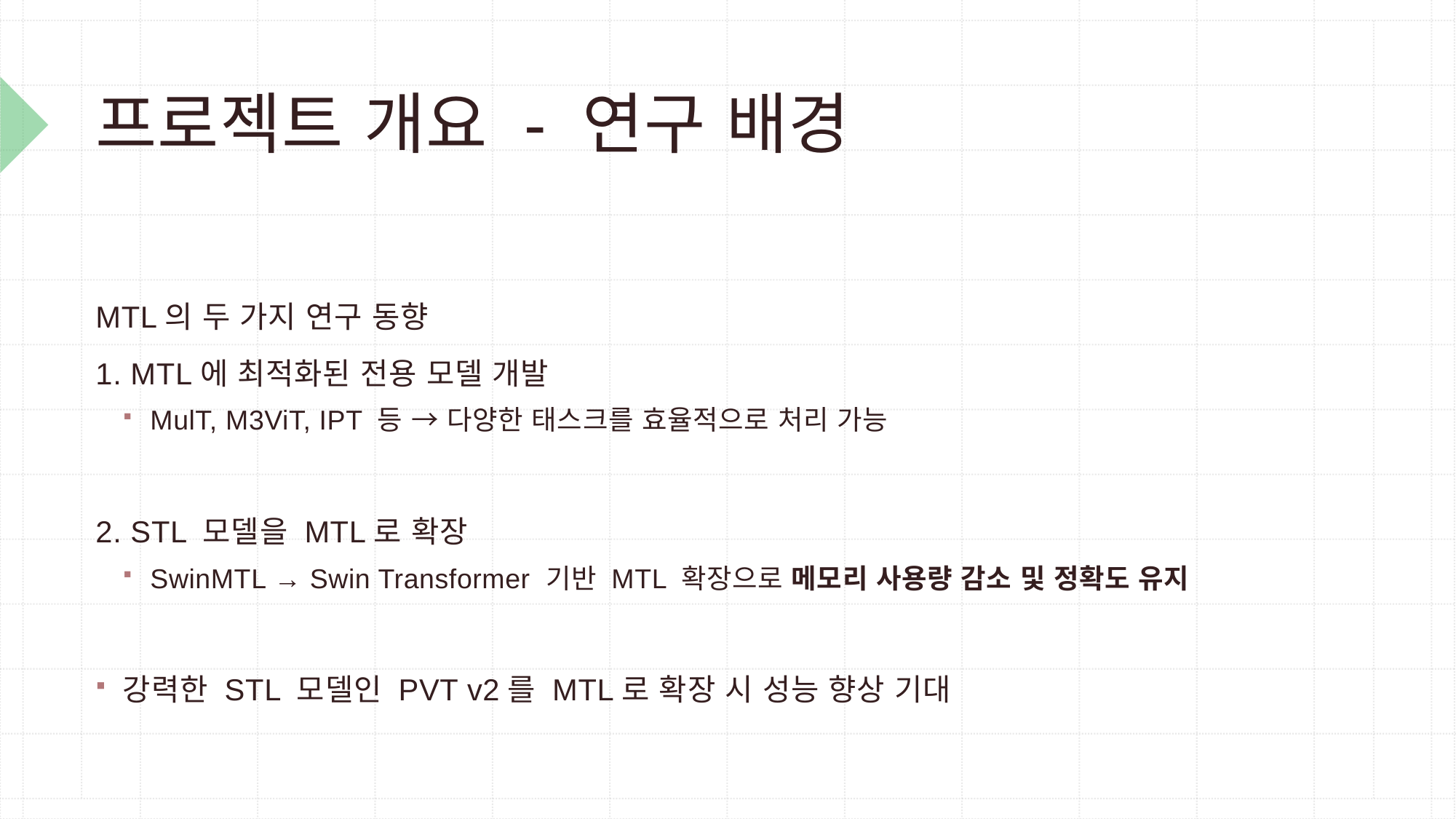

# 프로젝트 개요 - 연구 배경
MTL의 두 가지 연구 동향
1. MTL에 최적화된 전용 모델 개발
MulT, M3ViT, IPT 등 → 다양한 태스크를 효율적으로 처리 가능

2. STL 모델을 MTL로 확장
SwinMTL → Swin Transformer 기반 MTL 확장으로 메모리 사용량 감소 및 정확도 유지

강력한 STL 모델인 PVT v2를 MTL로 확장 시 성능 향상 기대